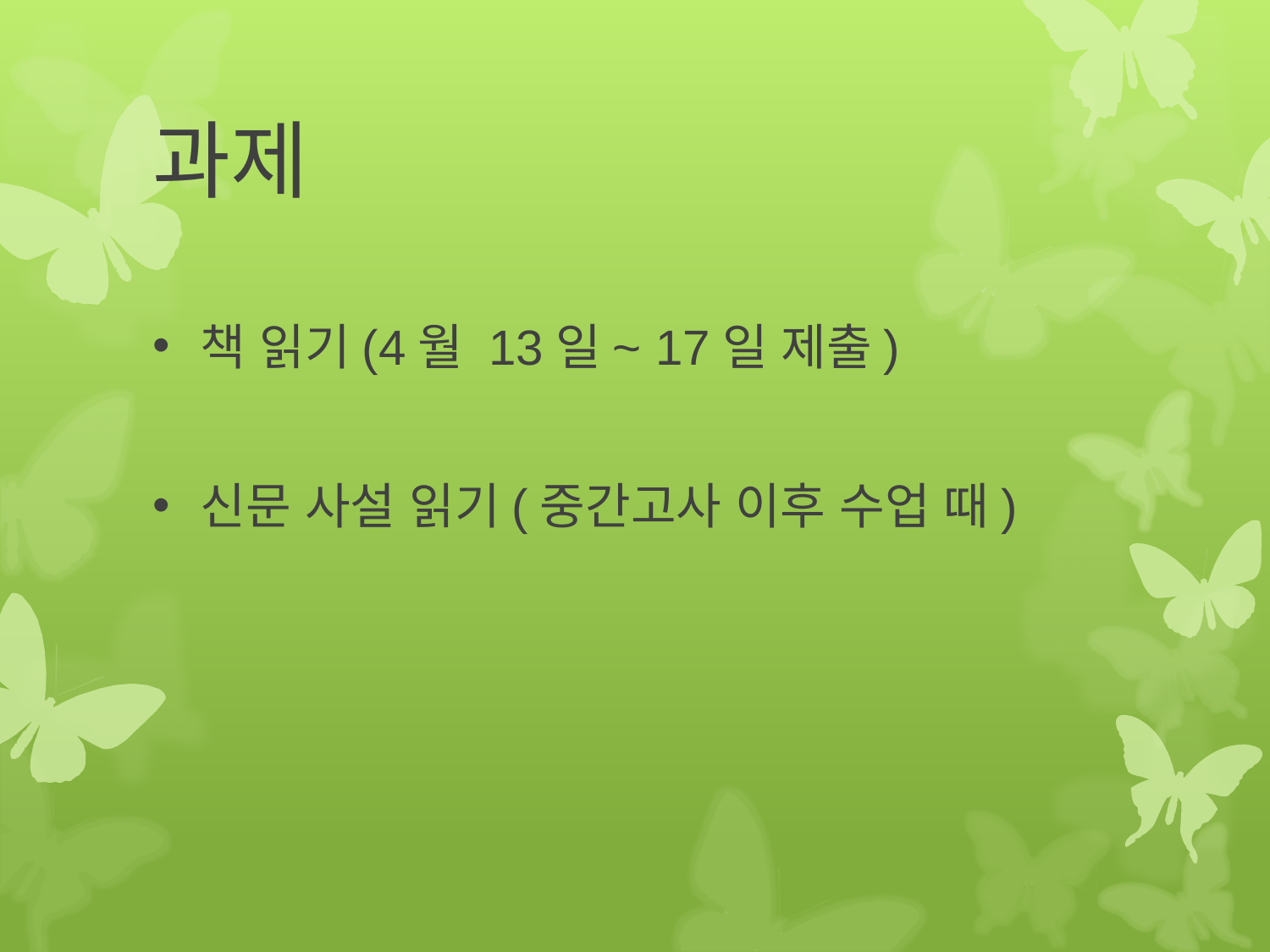

# 과제
책 읽기(4월 13일~ 17일 제출)

신문 사설 읽기(중간고사 이후 수업 때)